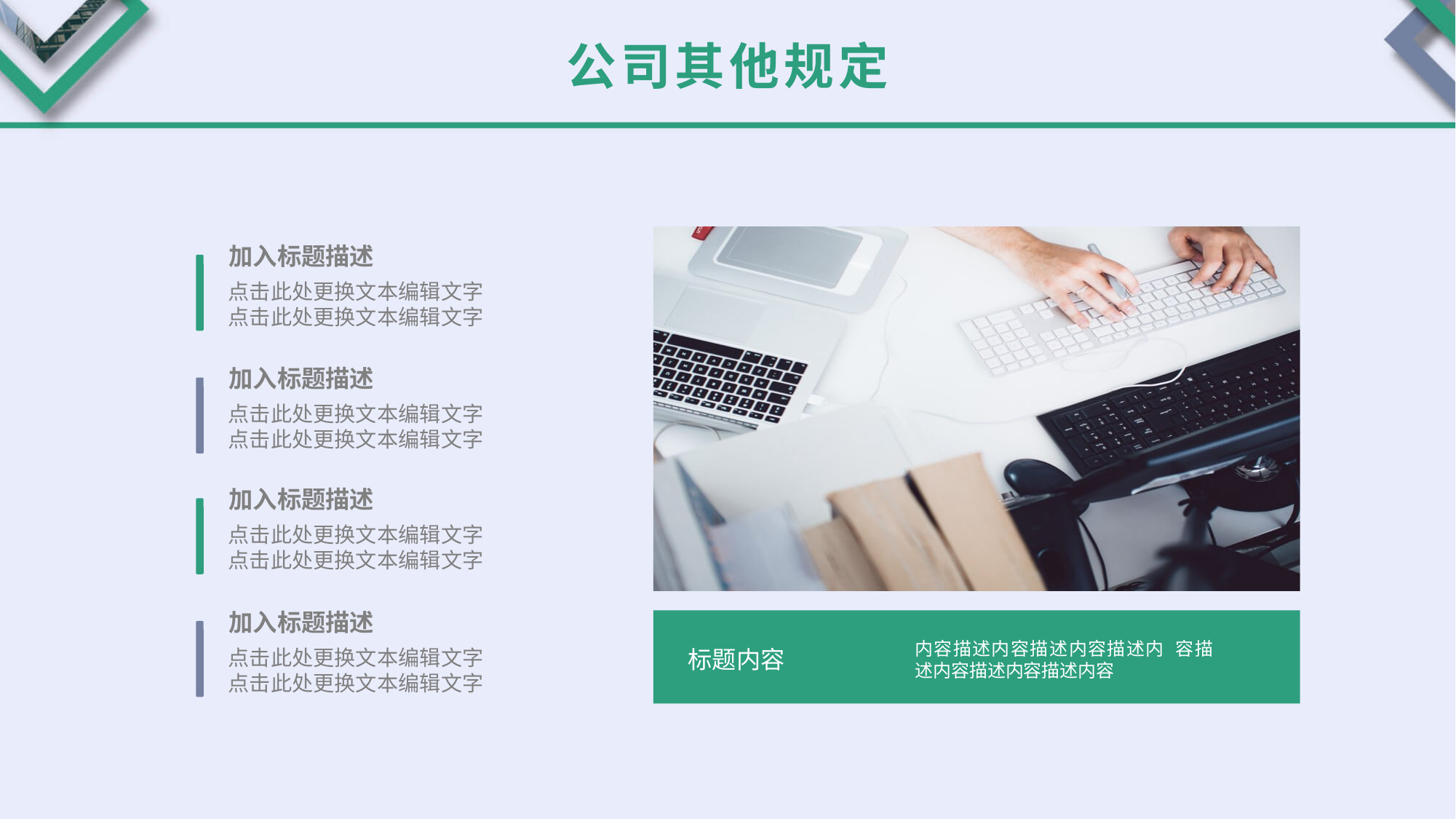

公司其他规定

加入标题描述

点击此处更换文本编辑文字
点击此处更换文本编辑文字
加入标题描述

点击此处更换文本编辑文字
点击此处更换文本编辑文字
加入标题描述

点击此处更换文本编辑文字
点击此处更换文本编辑文字
加入标题描述

点击此处更换文本编辑文字
点击此处更换文本编辑文字

内容描述内容描述内容描述内  容描述内容描述内容描述内容
标题内容